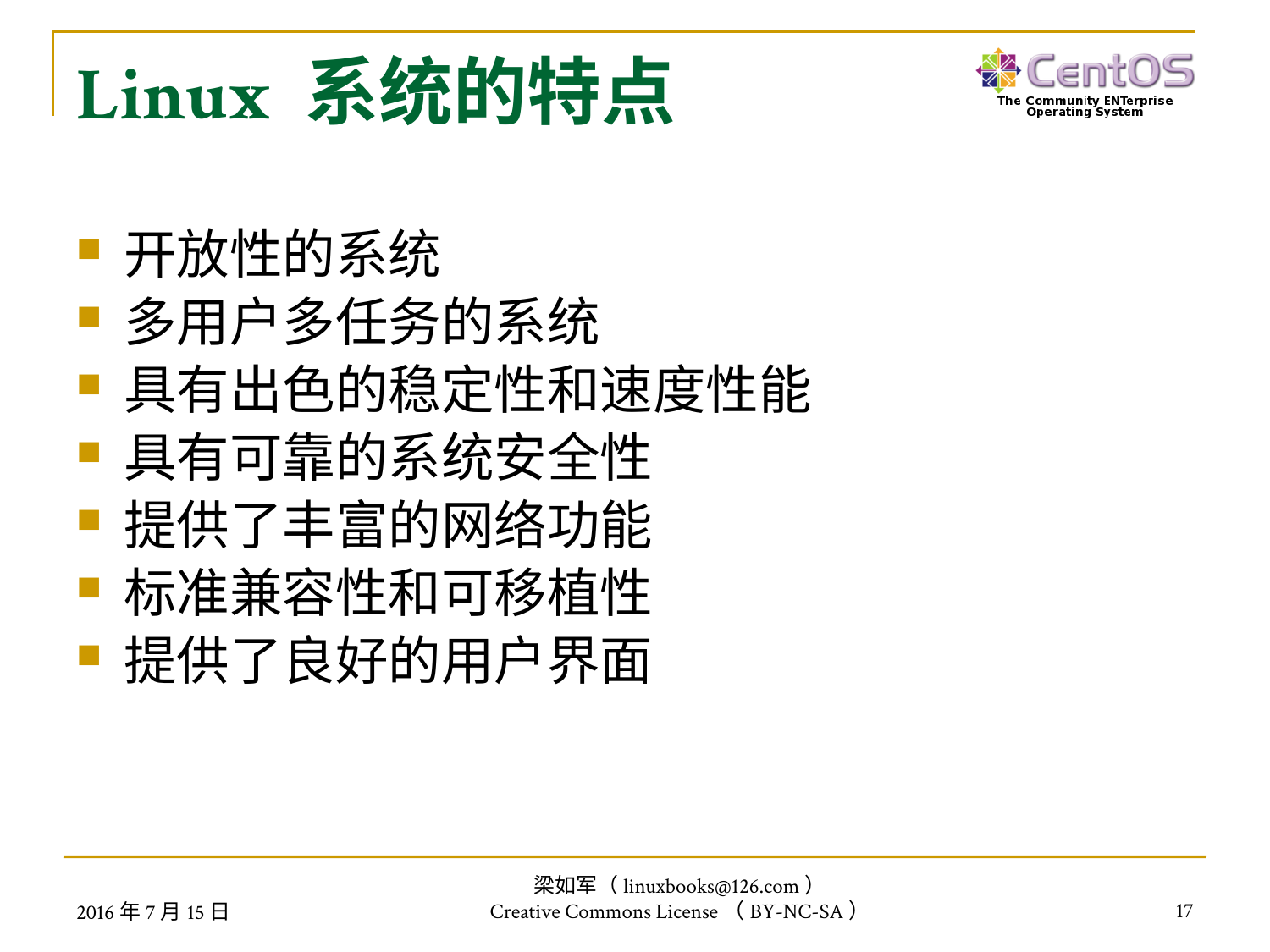

# Linux 系统的特点
开放性的系统
多用户多任务的系统
具有出色的稳定性和速度性能
具有可靠的系统安全性
提供了丰富的网络功能
标准兼容性和可移植性
提供了良好的用户界面
梁如军（linuxbooks@126.com）
Creative Commons License（BY-NC-SA）
2016年7月15日
17